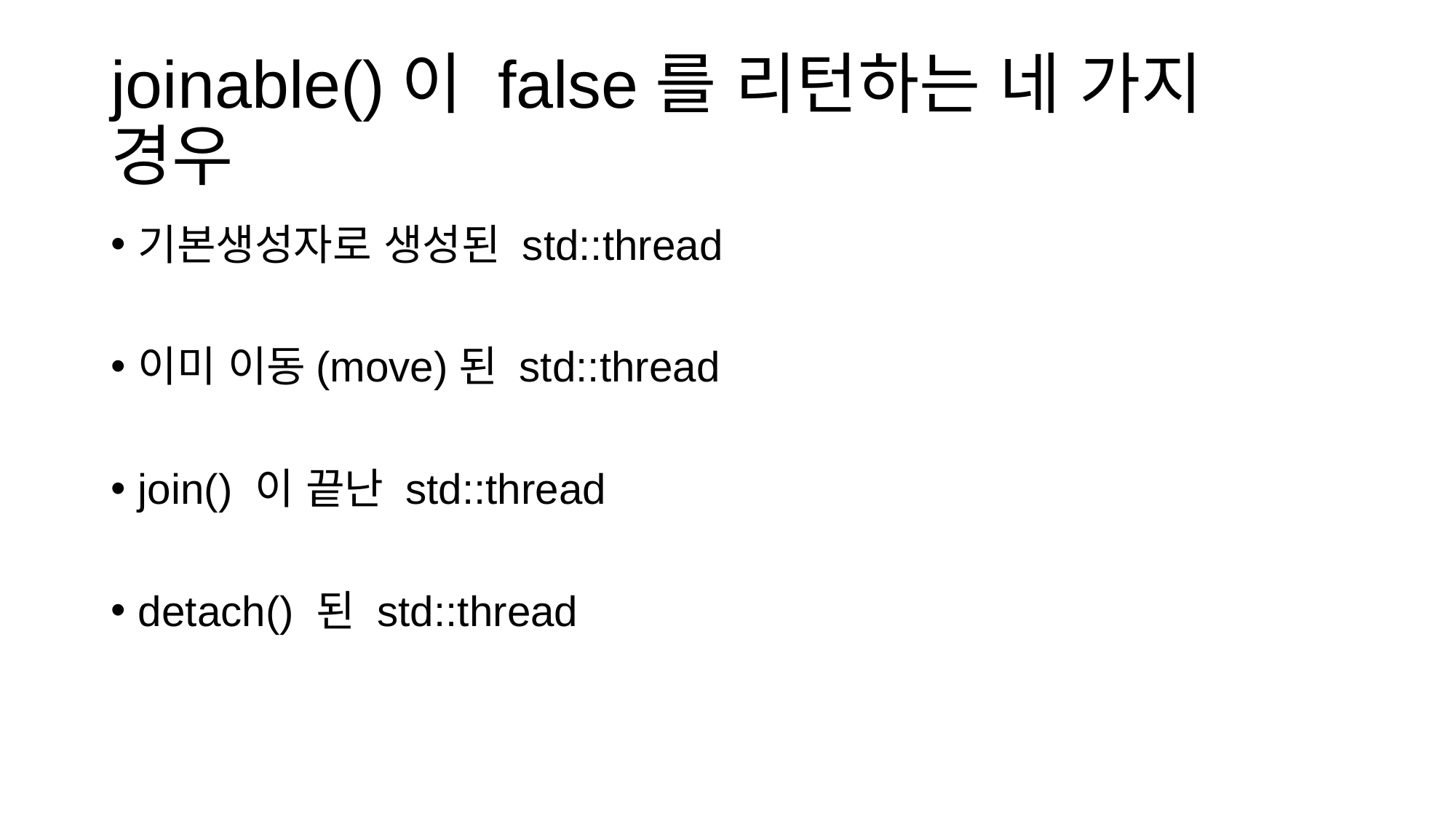

# joinable()이 false를 리턴하는 네 가지 경우
기본생성자로 생성된 std::thread

이미 이동(move)된 std::thread

join() 이 끝난 std::thread

detach() 된 std::thread